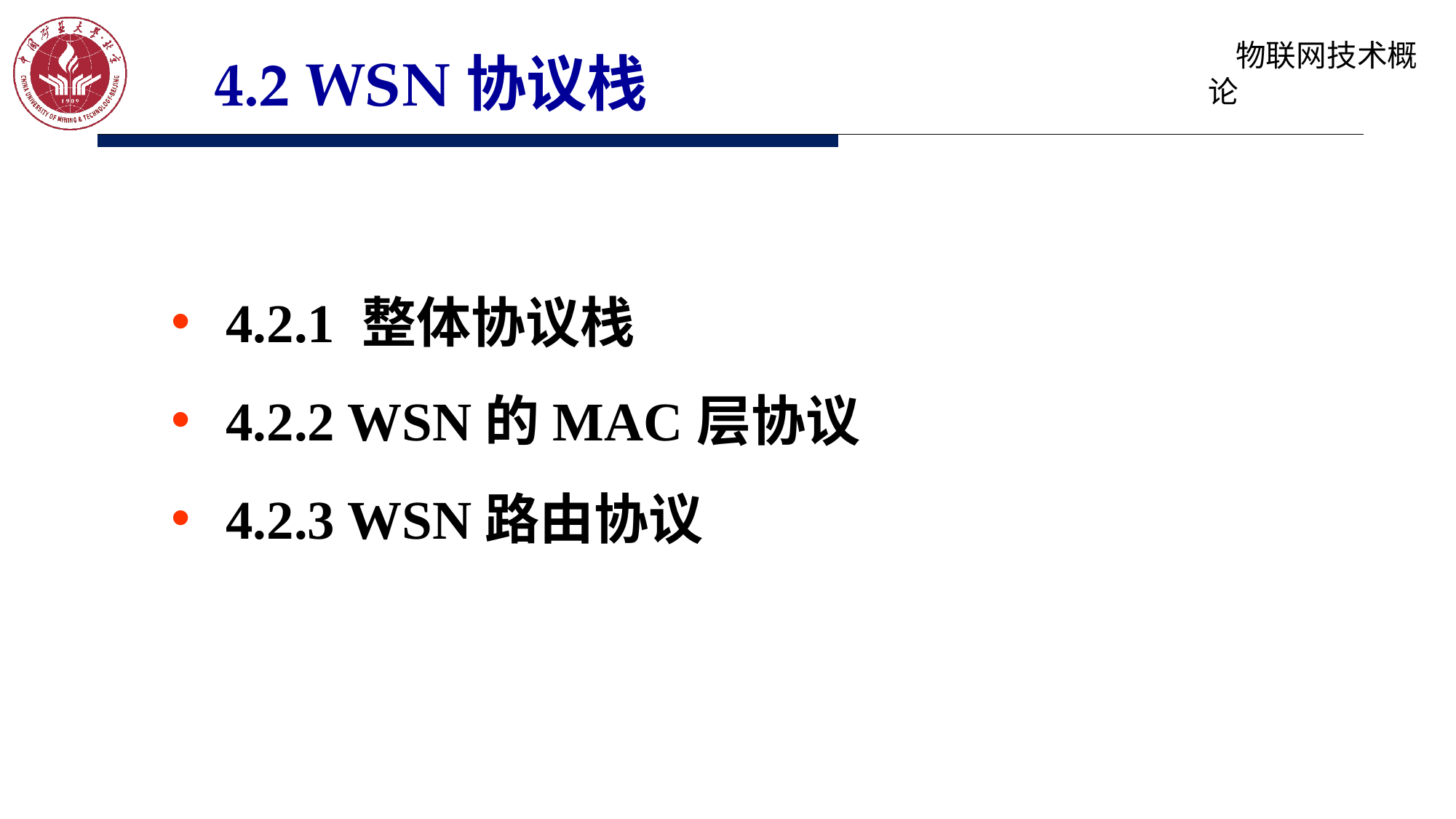

# 4.2 WSN协议栈
4.2.1 整体协议栈
4.2.2 WSN的MAC层协议
4.2.3 WSN路由协议